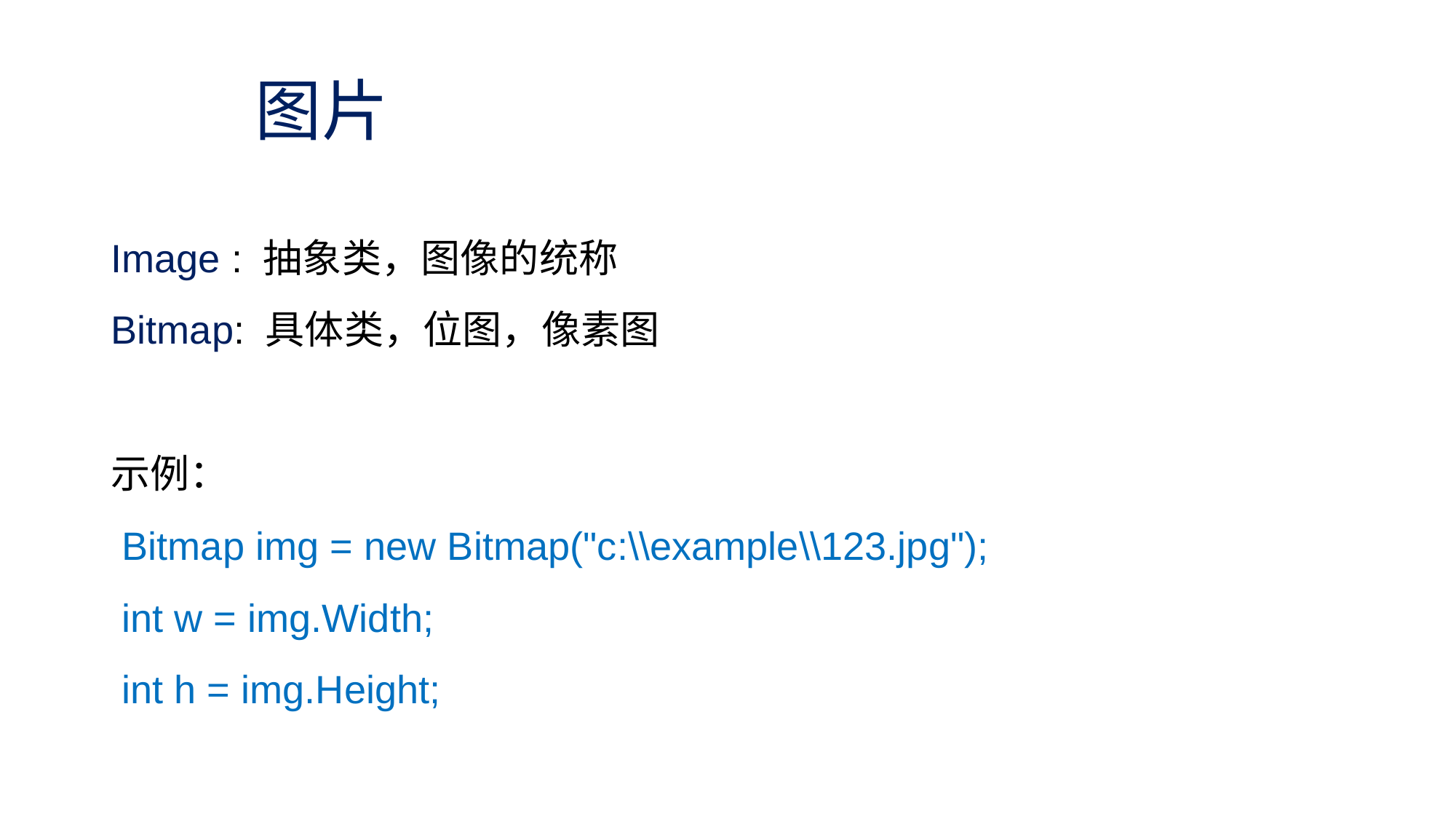

# 图片
Image : 抽象类，图像的统称
Bitmap: 具体类，位图，像素图

示例：
 Bitmap img = new Bitmap("c:\\example\\123.jpg");
 int w = img.Width;
 int h = img.Height;